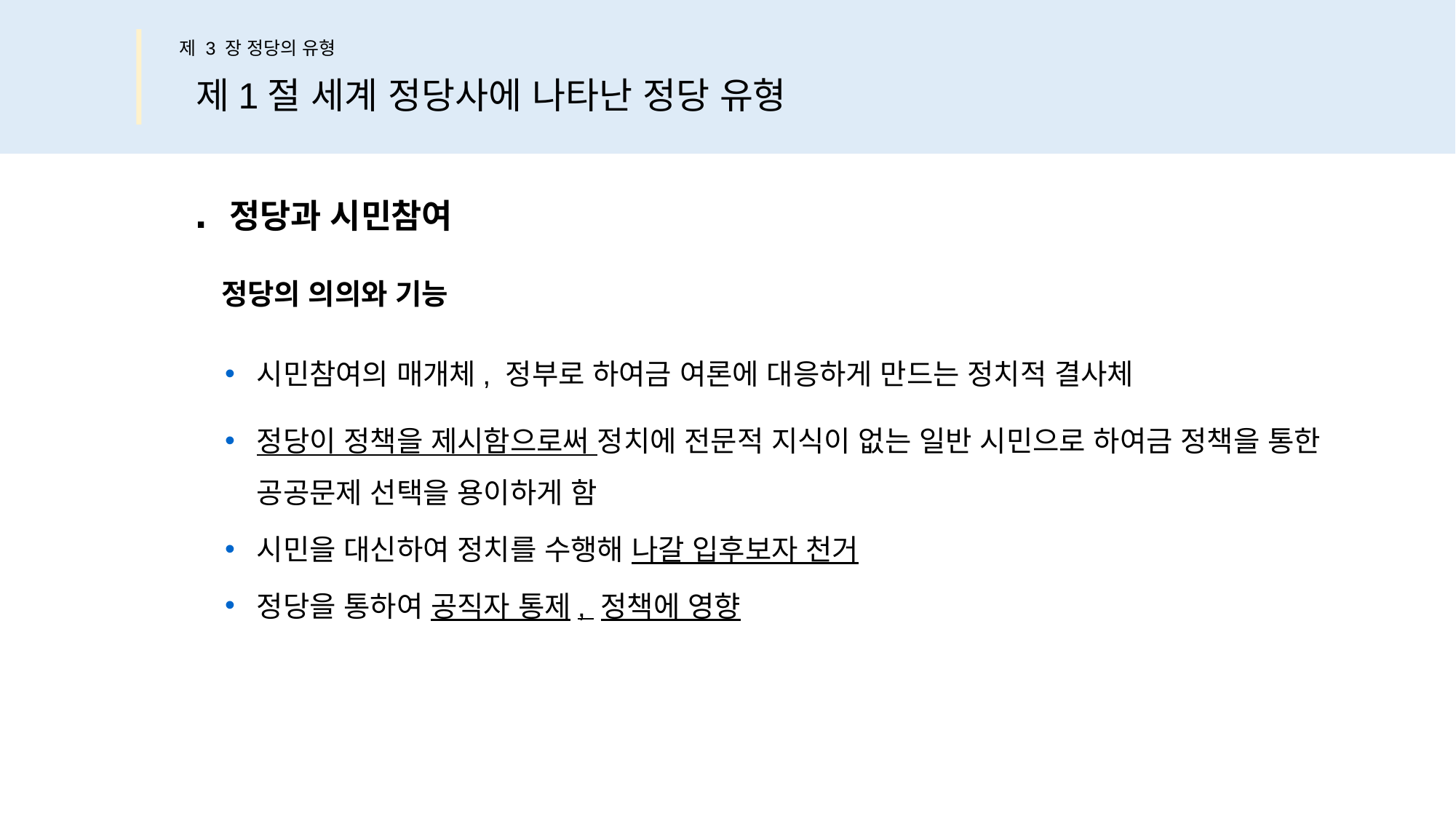

제 3 장 정당의 유형
제1절 세계 정당사에 나타난 정당 유형
   . 정당과 시민참여

   정당의 의의와 기능

시민참여의 매개체, 정부로 하여금 여론에 대응하게 만드는 정치적 결사체
정당이 정책을 제시함으로써 정치에 전문적 지식이 없는 일반 시민으로 하여금 정책을 통한 공공문제 선택을 용이하게 함
시민을 대신하여 정치를 수행해 나갈 입후보자 천거
정당을 통하여 공직자 통제, 정책에 영향